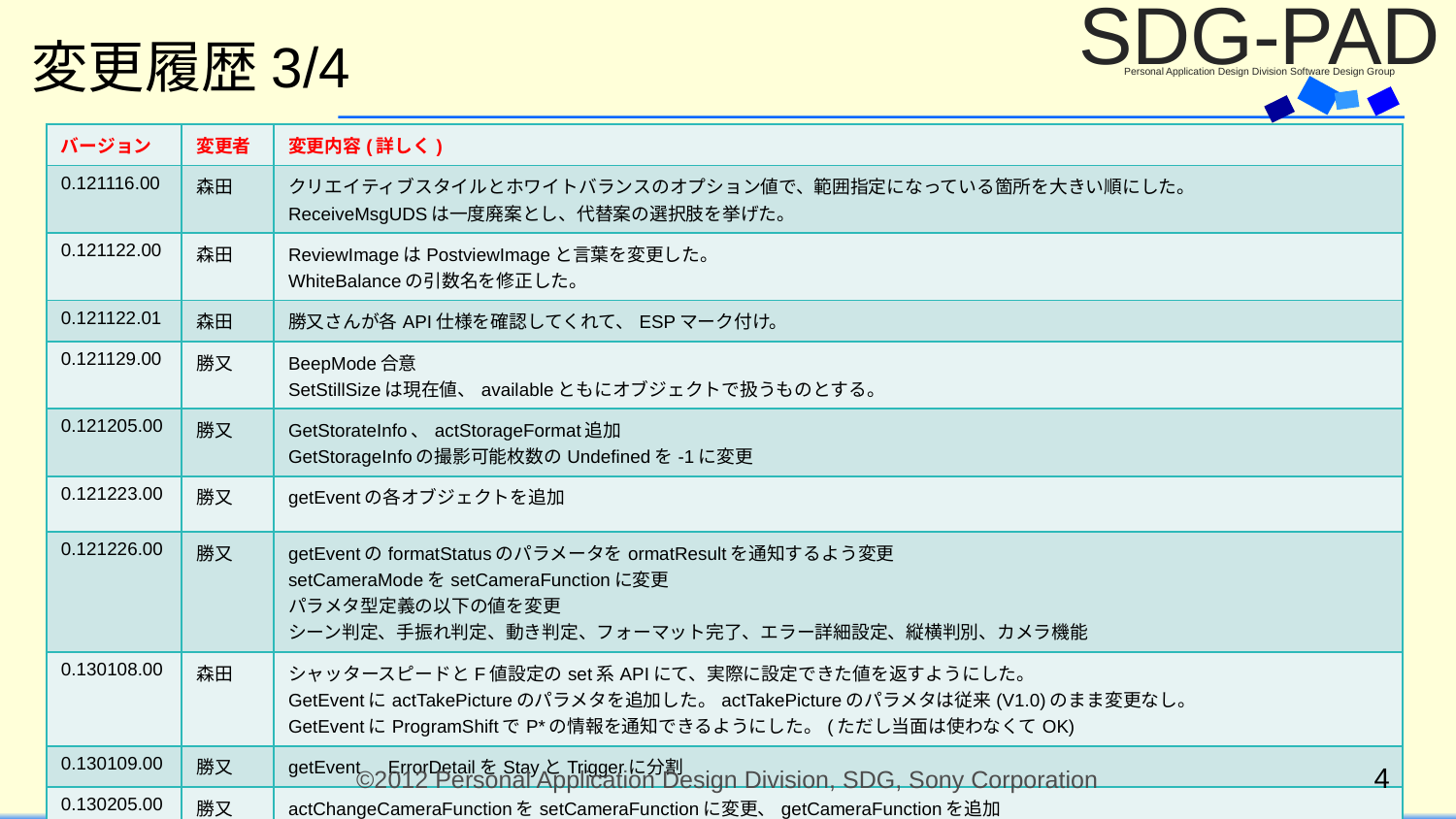

# 変更履歴3/4
| バージョン | 変更者 | 変更内容(詳しく) |
| --- | --- | --- |
| 0.121116.00 | 森田 | クリエイティブスタイルとホワイトバランスのオプション値で、範囲指定になっている箇所を大きい順にした。 ReceiveMsgUDSは一度廃案とし、代替案の選択肢を挙げた。 |
| 0.121122.00 | 森田 | ReviewImageはPostviewImageと言葉を変更した。 WhiteBalanceの引数名を修正した。 |
| 0.121122.01 | 森田 | 勝又さんが各API仕様を確認してくれて、ESPマーク付け。 |
| 0.121129.00 | 勝又 | BeepMode合意 SetStillSizeは現在値、availableともにオブジェクトで扱うものとする。 |
| 0.121205.00 | 勝又 | GetStorateInfo、actStorageFormat追加 GetStorageInfoの撮影可能枚数のUndefinedを-1に変更 |
| 0.121223.00 | 勝又 | getEventの各オブジェクトを追加 |
| 0.121226.00 | 勝又 | getEventのformatStatusのパラメータをormatResultを通知するよう変更 setCameraModeをsetCameraFunctionに変更 パラメタ型定義の以下の値を変更 シーン判定、手振れ判定、動き判定、フォーマット完了、エラー詳細設定、縦横判別、カメラ機能 |
| 0.130108.00 | 森田 | シャッタースピードとF値設定のset系APIにて、実際に設定できた値を返すようにした。 GetEventにactTakePictureのパラメタを追加した。actTakePictureのパラメタは従来(V1.0)のまま変更なし。 GetEventにProgramShiftでP\*の情報を通知できるようにした。(ただし当面は使わなくてOK) |
| 0.130109.00 | 勝又 | getEvent　ErrorDetailをStayとTriggerに分割 |
| 0.130205.00 | 勝又 | actChangeCameraFunctionをsetCameraFunctionに変更、getCameraFunctionを追加 |
4
©2012 Personal Application Design Division, SDG, Sony Corporation